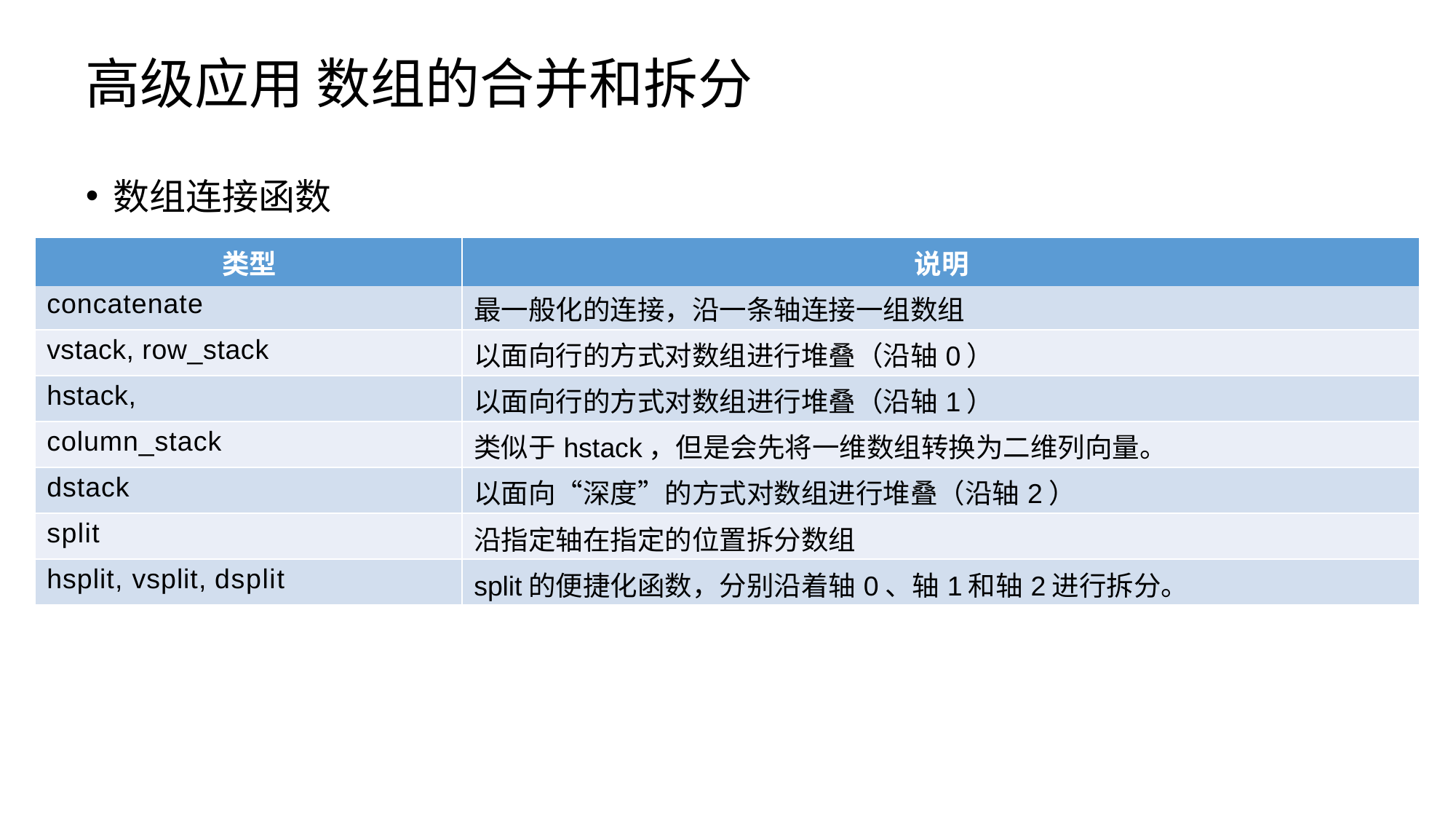

# 高级应用 数组的合并和拆分
数组连接函数
| 类型 | 说明 |
| --- | --- |
| concatenate | 最一般化的连接，沿一条轴连接一组数组 |
| vstack, row\_stack | 以面向行的方式对数组进行堆叠（沿轴0） |
| hstack, | 以面向行的方式对数组进行堆叠（沿轴1） |
| column\_stack | 类似于hstack，但是会先将一维数组转换为二维列向量。 |
| dstack | 以面向“深度”的方式对数组进行堆叠（沿轴2） |
| split | 沿指定轴在指定的位置拆分数组 |
| hsplit, vsplit, dsplit | split的便捷化函数，分别沿着轴0、轴1和轴2进行拆分。 |